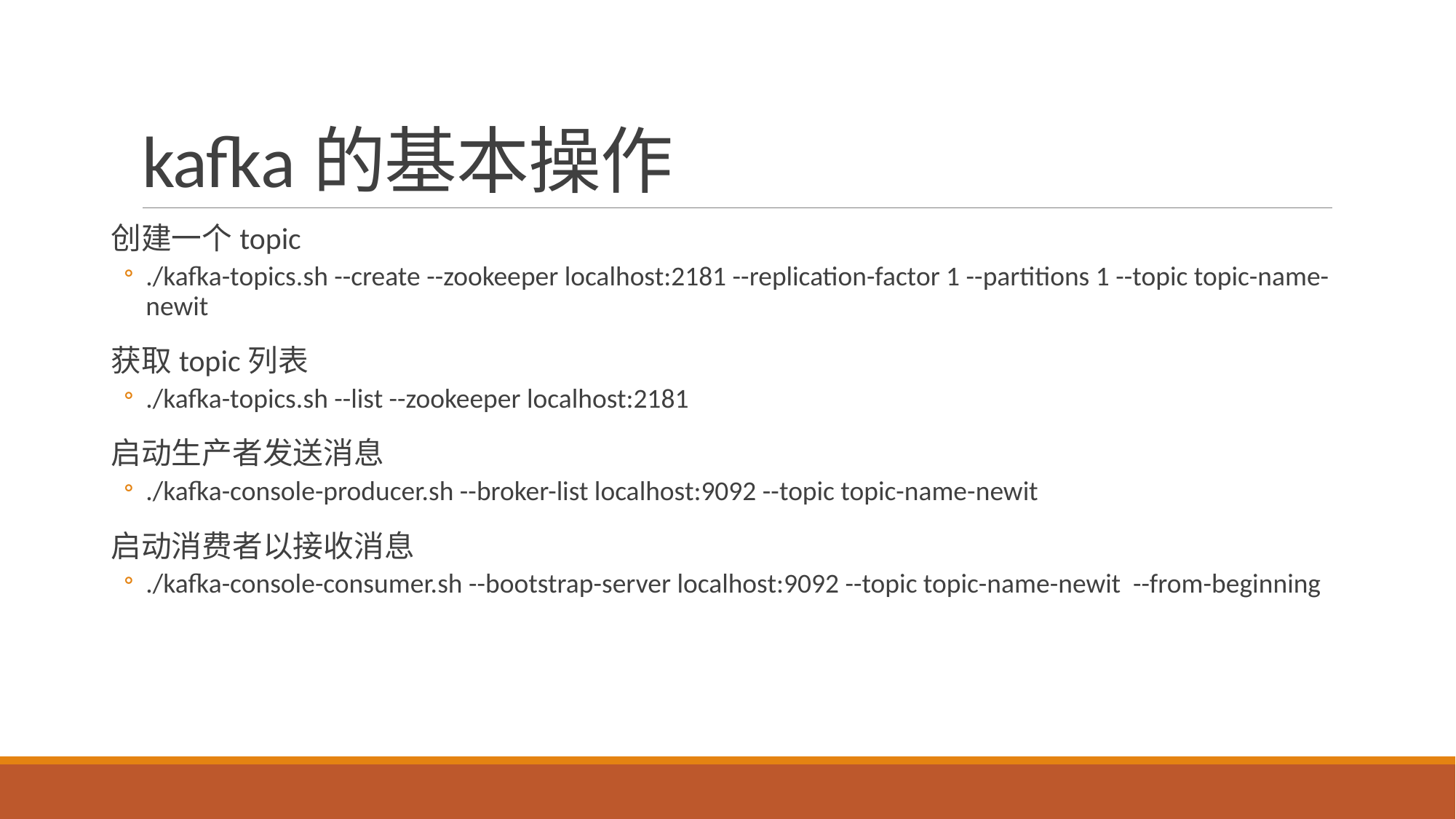

# kafka的基本操作
创建一个topic
./kafka-topics.sh --create --zookeeper localhost:2181 --replication-factor 1 --partitions 1 --topic topic-name-newit
获取topic列表
./kafka-topics.sh --list --zookeeper localhost:2181
启动生产者发送消息
./kafka-console-producer.sh --broker-list localhost:9092 --topic topic-name-newit
启动消费者以接收消息
./kafka-console-consumer.sh --bootstrap-server localhost:9092 --topic topic-name-newit  --from-beginning